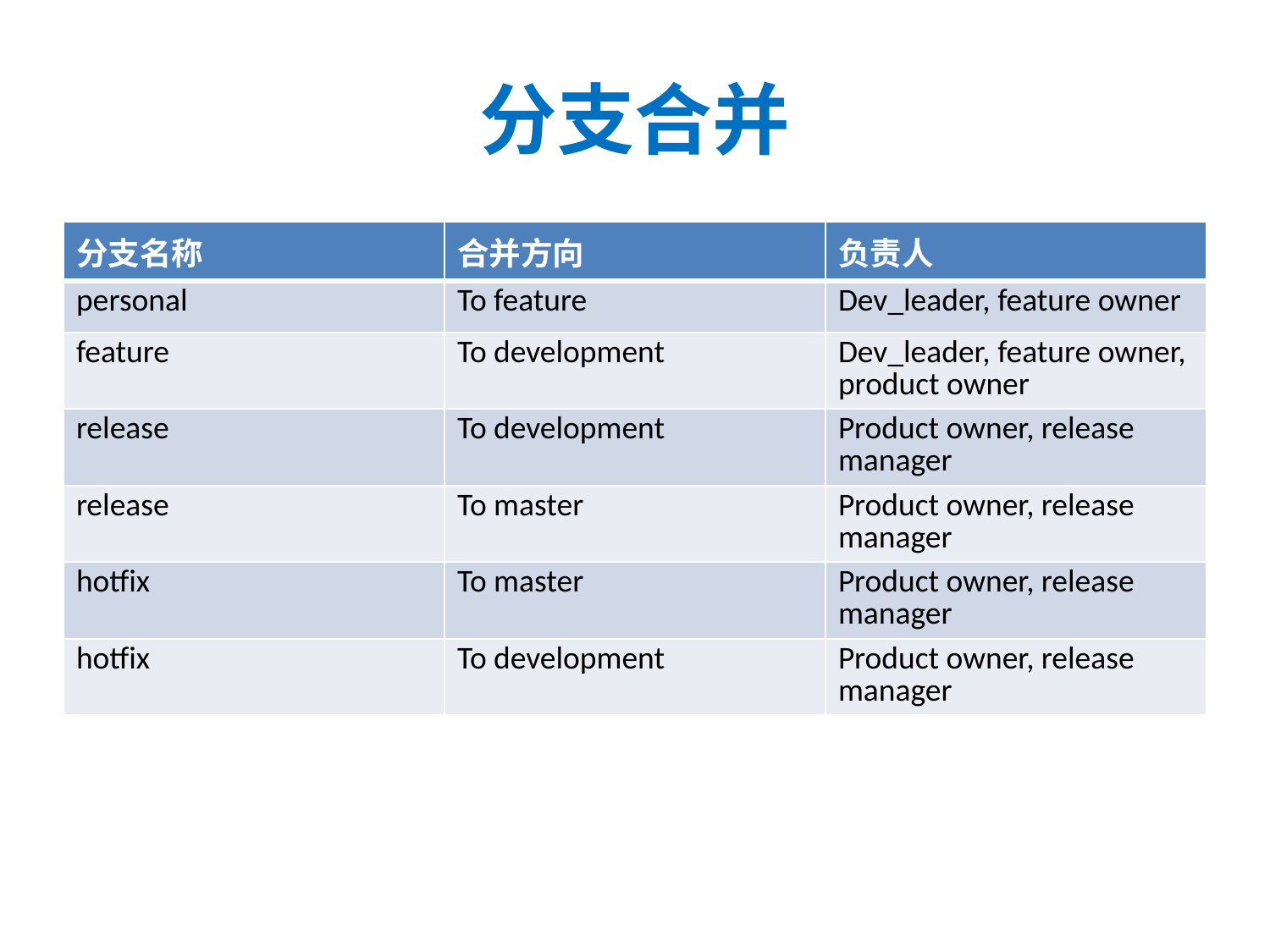

# 分支合并
| 分支名称 | 合并方向 | 负责人 |
| --- | --- | --- |
| personal | To feature | Dev\_leader, feature owner |
| feature | To development | Dev\_leader, feature owner, product owner |
| release | To development | Product owner, release manager |
| release | To master | Product owner, release manager |
| hotfix | To master | Product owner, release manager |
| hotfix | To development | Product owner, release manager |